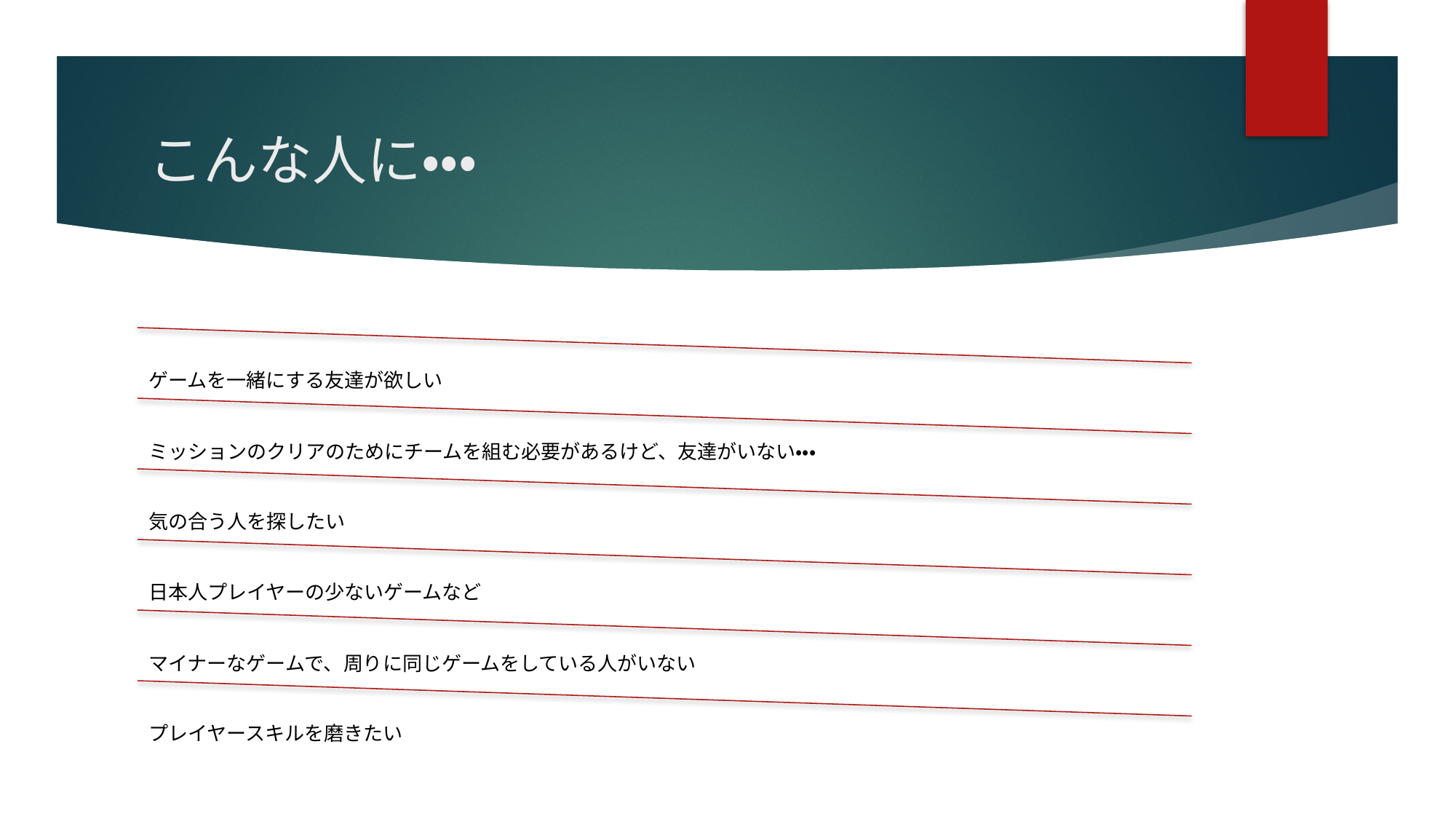

# こんな人に・・・
ゲームを一緒にする友達が欲しい
ミッションのクリアのためにチームを組む必要があるけど、友達がいない・・・
気の合う人を探したい
日本人プレイヤーの少ないゲームなど
マイナーなゲームで、周りに同じゲームをしている人がいない
プレイヤースキルを磨きたい